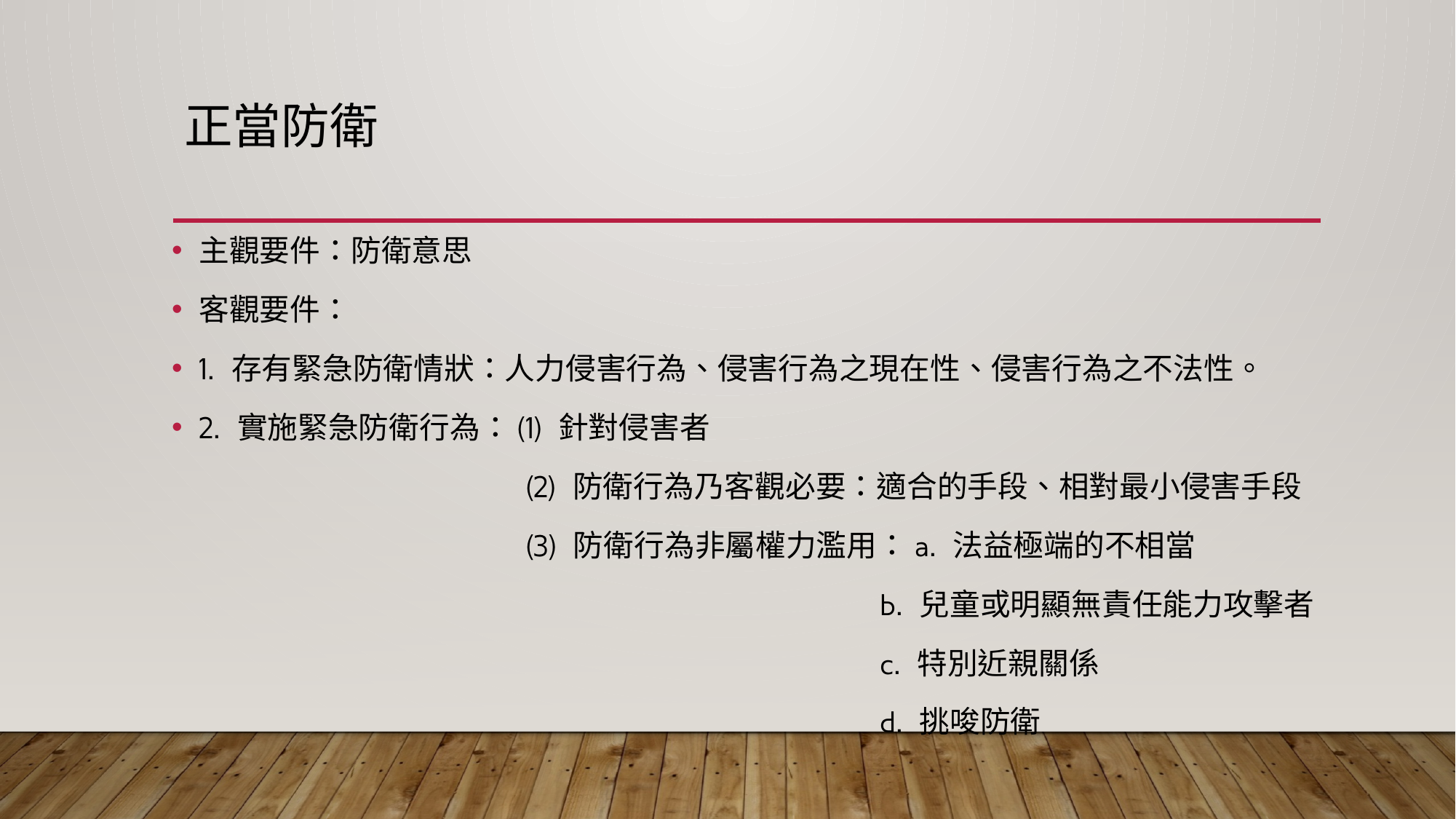

# 正當防衛
主觀要件：防衛意思
客觀要件：
1. 存有緊急防衛情狀：人力侵害行為、侵害行為之現在性、侵害行為之不法性。
2. 實施緊急防衛行為：(1) 針對侵害者
                                       (2) 防衛行為乃客觀必要：適合的手段、相對最小侵害手段
                                       (3) 防衛行為非屬權力濫用：a. 法益極端的不相當
       b. 兒童或明顯無責任能力攻擊者
       c. 特別近親關係
       d. 挑唆防衛